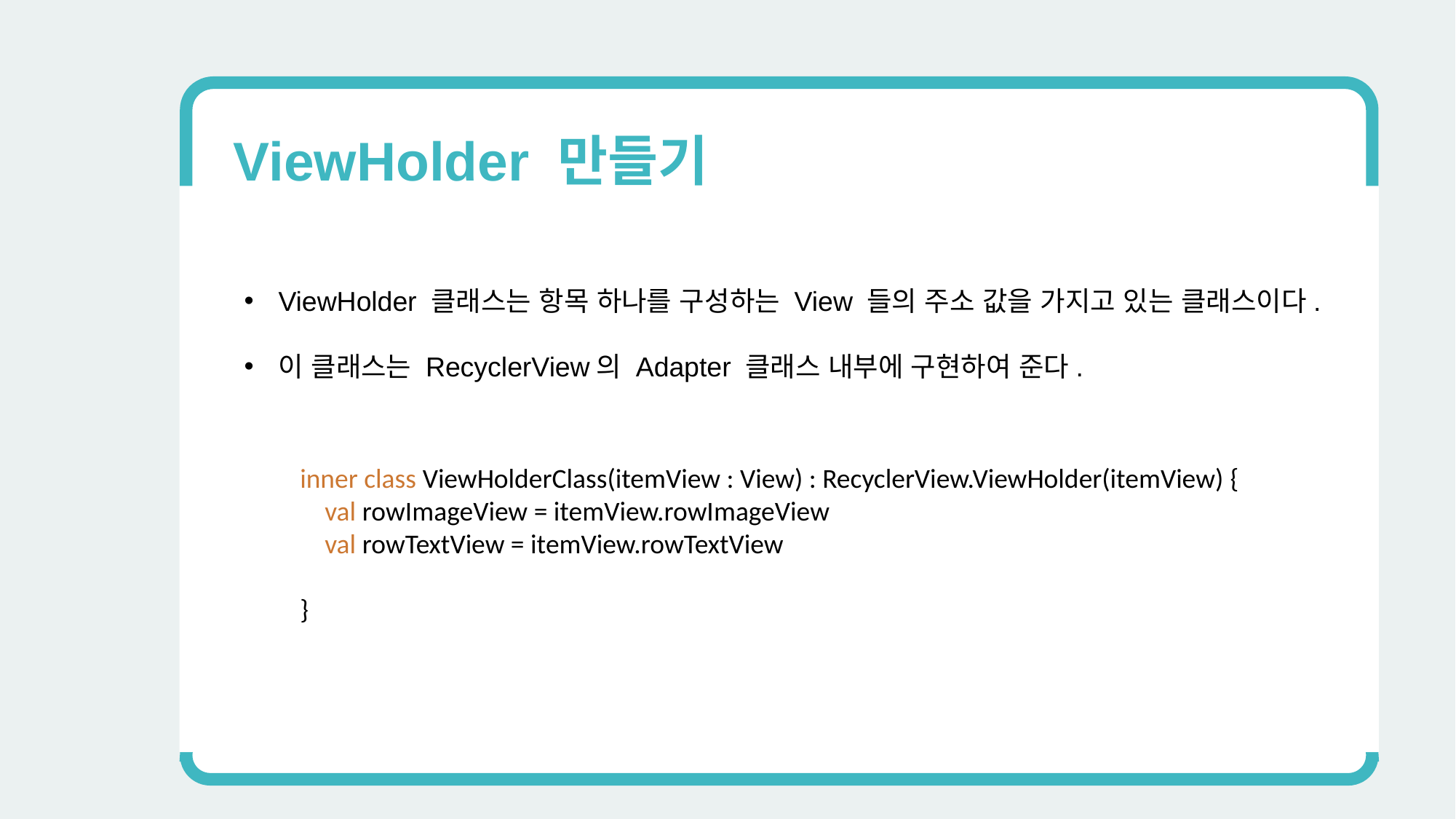

ViewHolder 만들기

ViewHolder 클래스는 항목 하나를 구성하는 View 들의 주소 값을 가지고 있는 클래스이다.
이 클래스는 RecyclerView의 Adapter 클래스 내부에 구현하여 준다.
inner class ViewHolderClass(itemView : View) : RecyclerView.ViewHolder(itemView) {
    val rowImageView = itemView.rowImageView
    val rowTextView = itemView.rowTextView
}